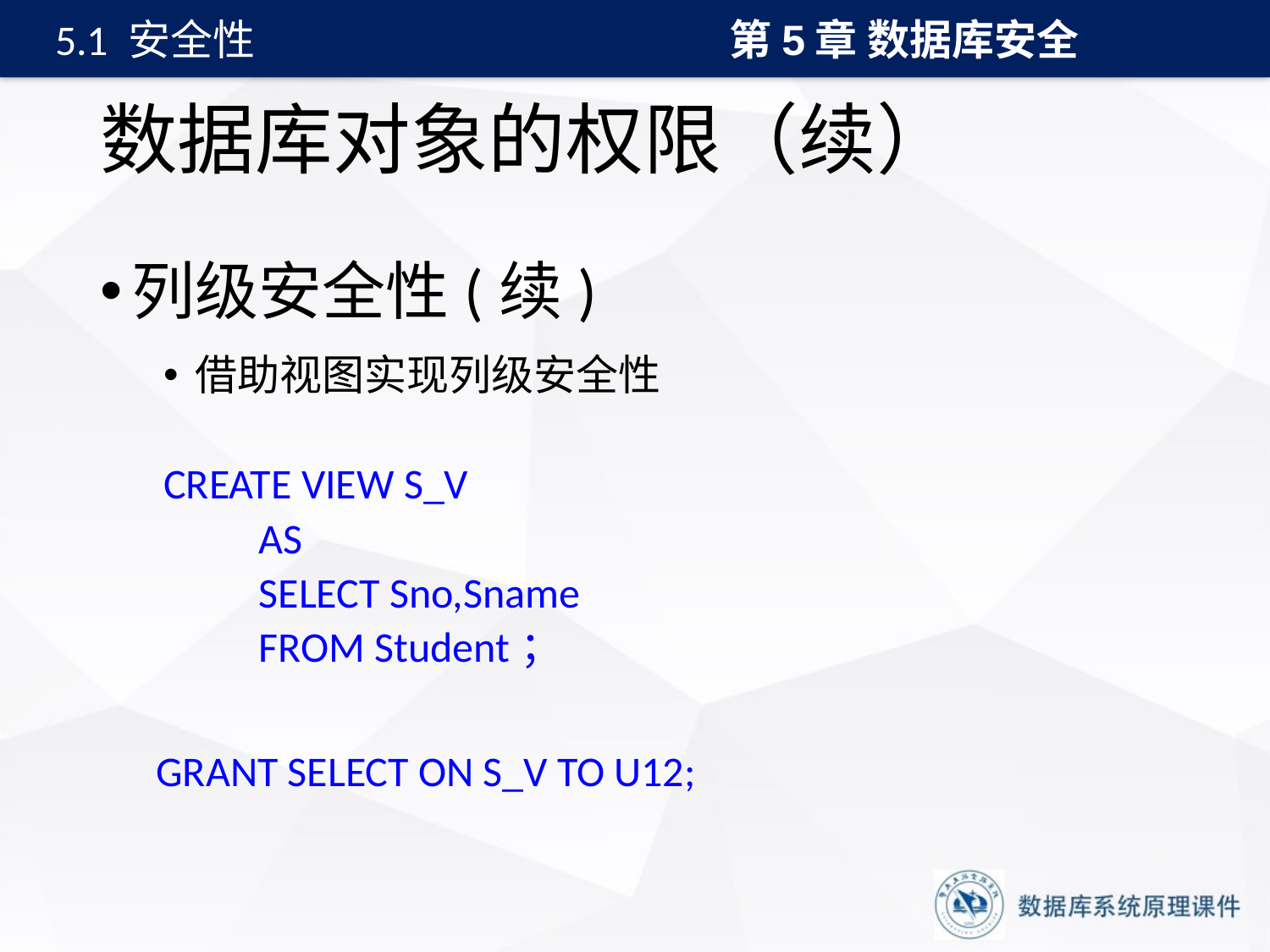

第5章 数据库安全
5.1 安全性
# 数据库对象的权限（续）
列级安全性(续)
借助视图实现列级安全性

CREATE VIEW S_V
          AS
          SELECT Sno,Sname
          FROM Student；

     GRANT SELECT ON S_V TO U12;